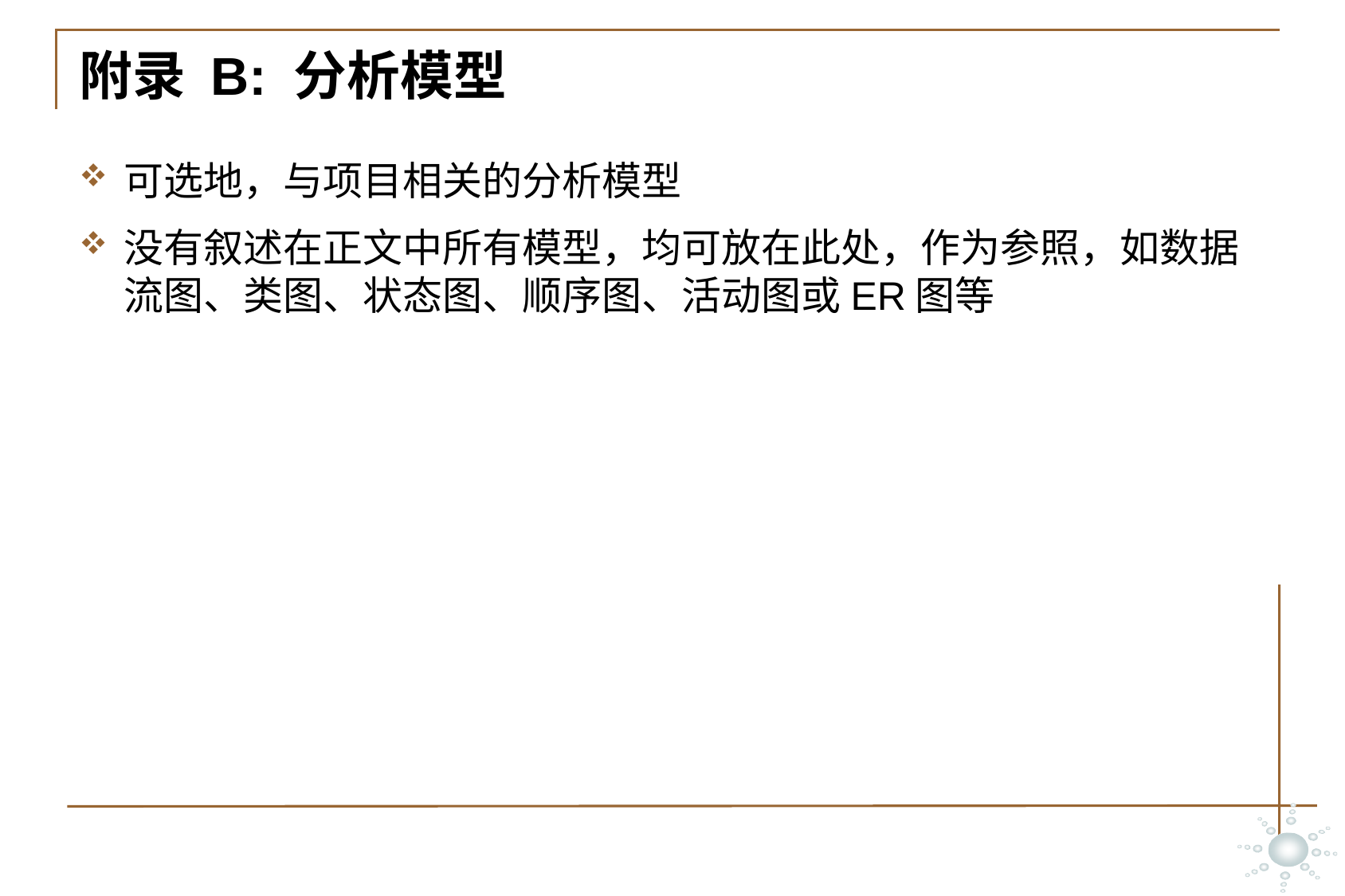

# 附录 B: 分析模型
可选地，与项目相关的分析模型
没有叙述在正文中所有模型，均可放在此处，作为参照，如数据流图、类图、状态图、顺序图、活动图或ER图等
42